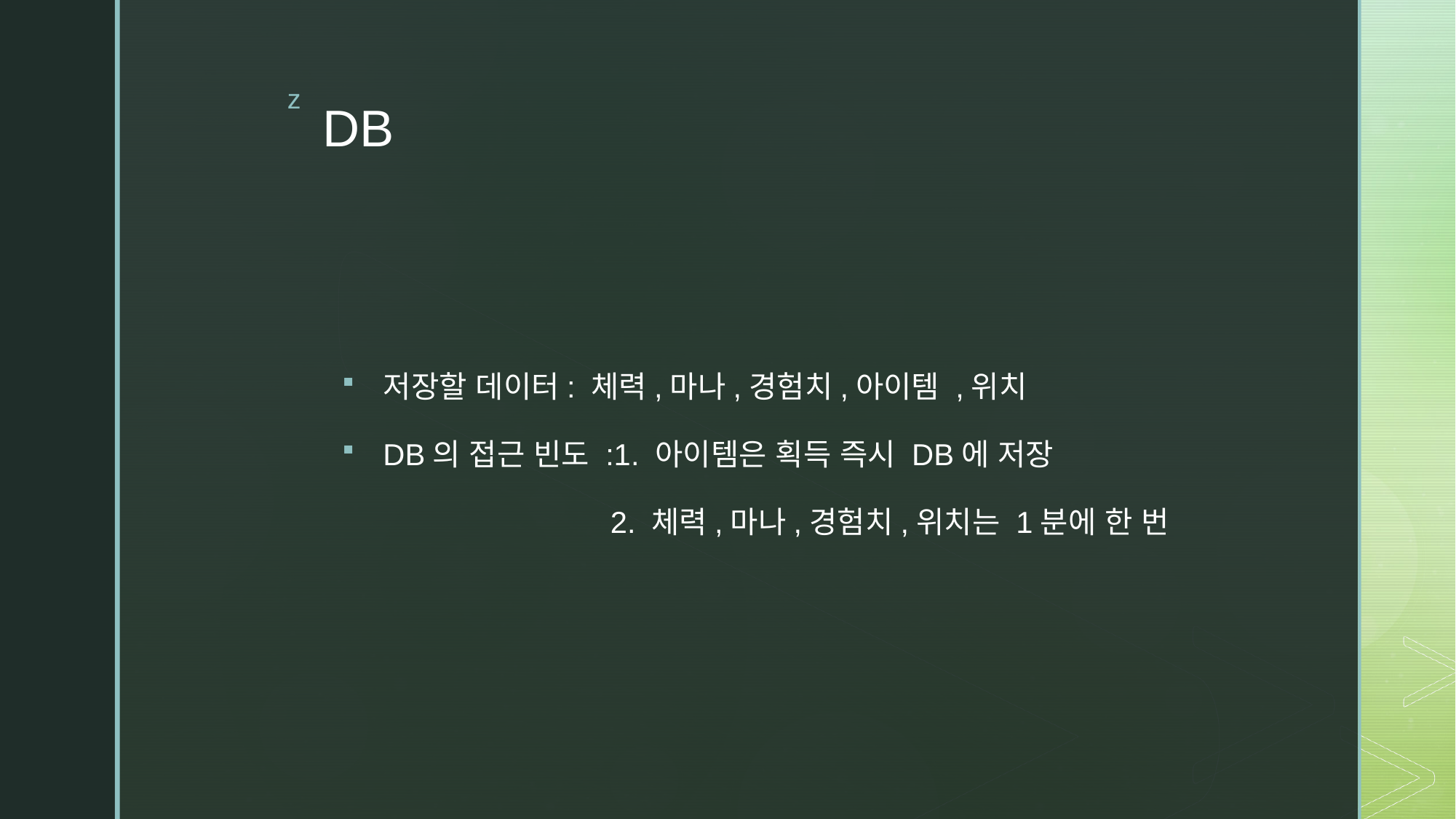

# DB
저장할 데이터: 체력,마나,경험치,아이템 ,위치
DB의 접근 빈도 :1. 아이템은 획득 즉시 DB에 저장
		      2. 체력,마나,경험치,위치는 1분에 한 번